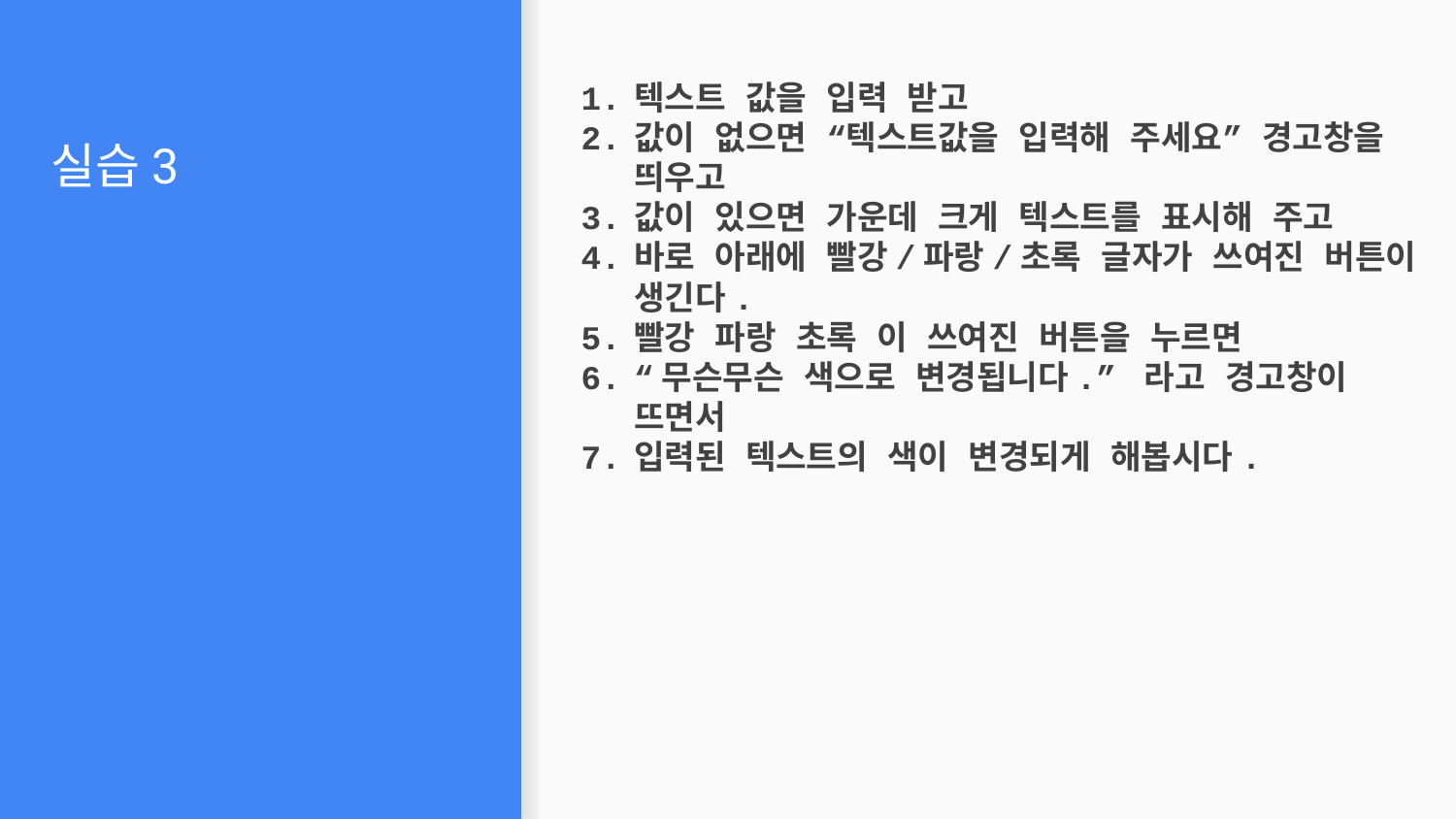

텍스트 값을 입력 받고
값이 없으면 “텍스트값을 입력해 주세요” 경고창을 띄우고
값이 있으면 가운데 크게 텍스트를 표시해 주고
바로 아래에 빨강/파랑/초록 글자가 쓰여진 버튼이 생긴다.
빨강 파랑 초록 이 쓰여진 버튼을 누르면
“무슨무슨 색으로 변경됩니다.” 라고 경고창이 뜨면서
입력된 텍스트의 색이 변경되게 해봅시다.
# 실습3